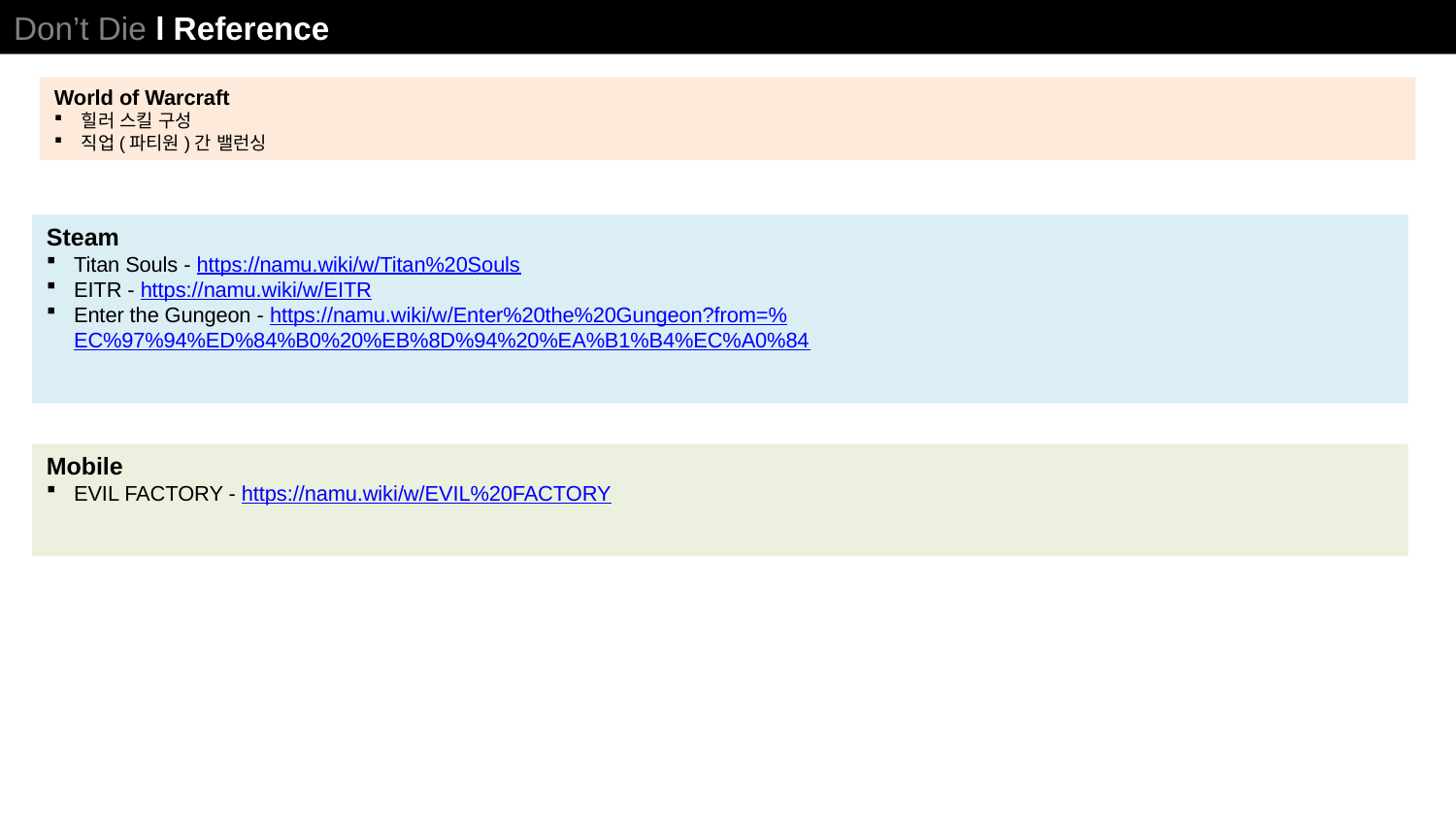

Don’t Die l Reference
World of Warcraft
힐러 스킬 구성
직업(파티원)간 밸런싱
Steam
Titan Souls - https://namu.wiki/w/Titan%20Souls
EITR - https://namu.wiki/w/EITR
Enter the Gungeon - https://namu.wiki/w/Enter%20the%20Gungeon?from=%EC%97%94%ED%84%B0%20%EB%8D%94%20%EA%B1%B4%EC%A0%84

Mobile
EVIL FACTORY - https://namu.wiki/w/EVIL%20FACTORY